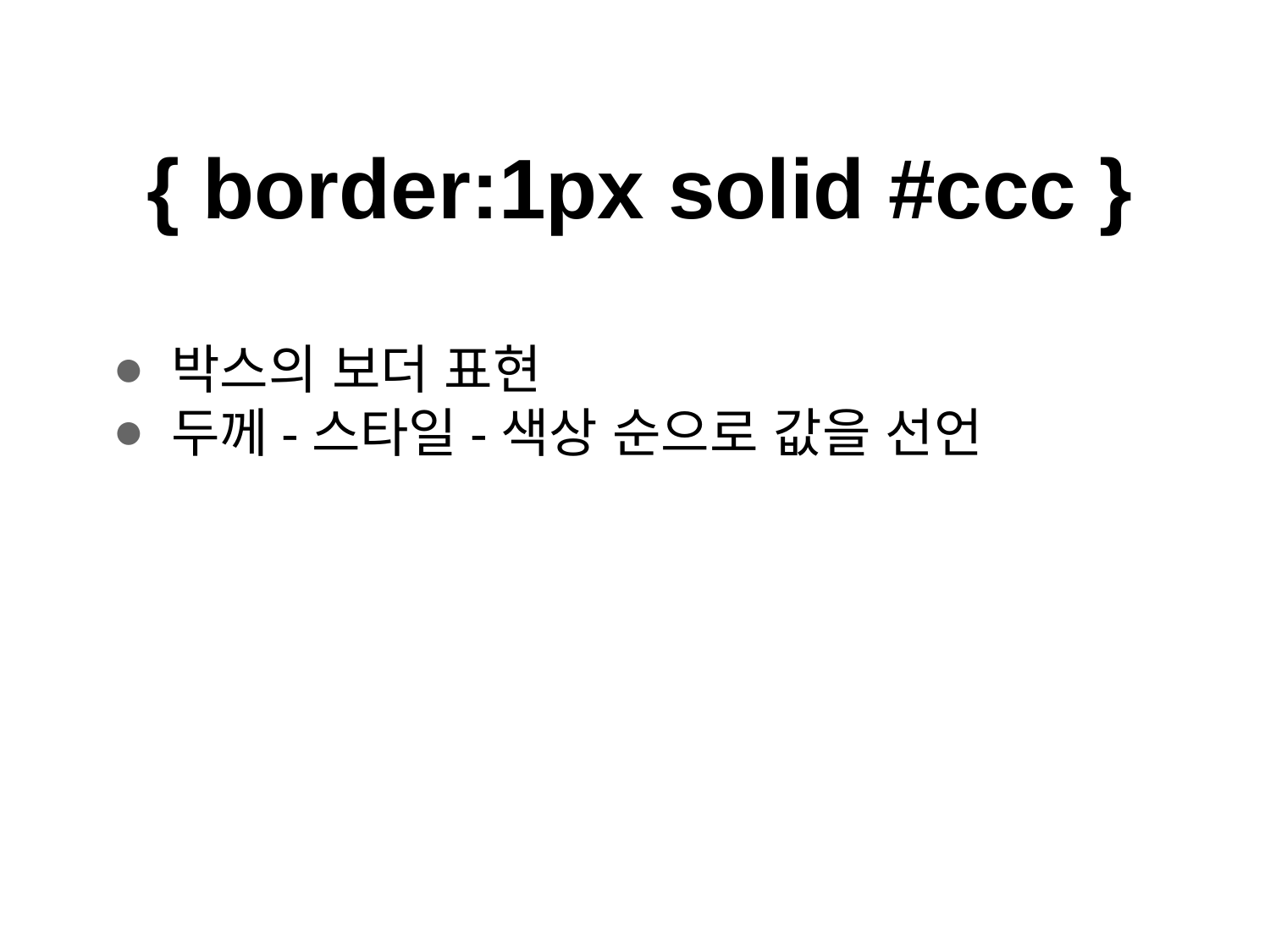

# { border:1px solid #ccc }
박스의 보더 표현
두께-스타일-색상 순으로 값을 선언